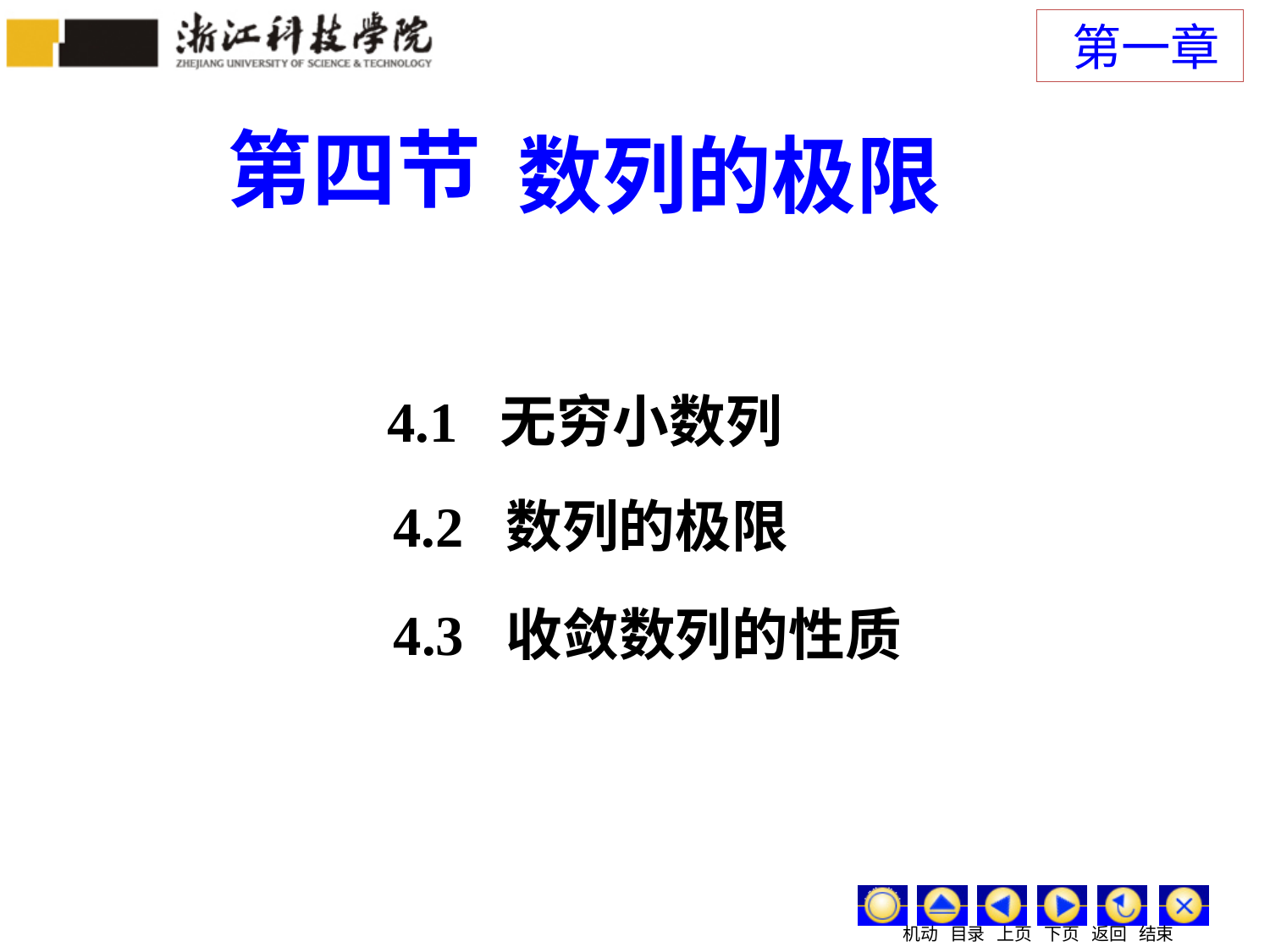

第一章
第四节
数列的极限
4.1  无穷小数列
4.2  数列的极限
4.3  收敛数列的性质